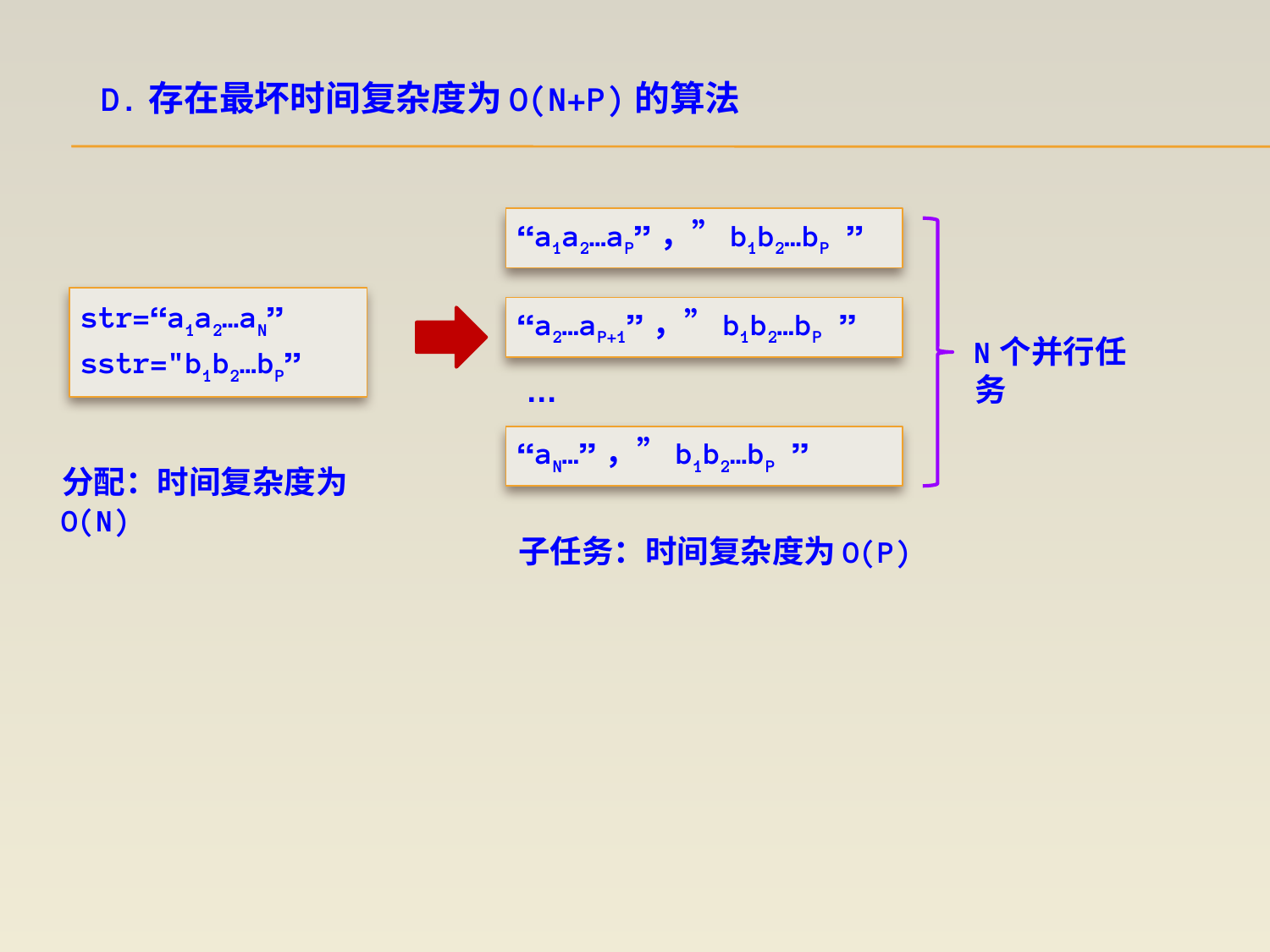

D.存在最坏时间复杂度为O(N+P)的算法
“a1a2…aP”，”b1b2…bP ”

str=“a1a2…aN”
sstr="b1b2…bP”
“a2…aP+1”，”b1b2…bP ”

N个并行任务
…
“aN…”，”b1b2…bP ”
分配：时间复杂度为O(N)
子任务：时间复杂度为O(P)